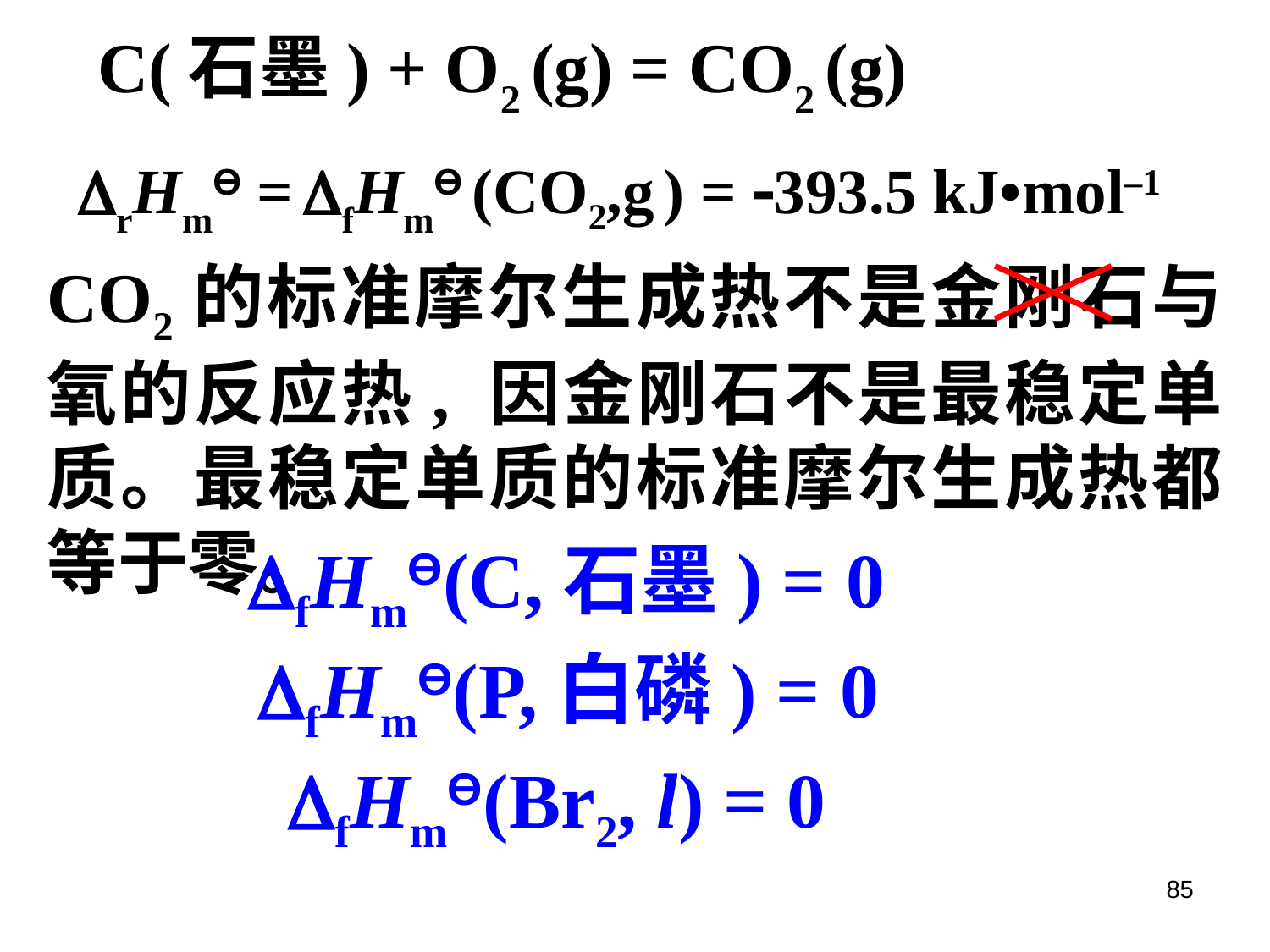

C(石墨) + O2 (g) = CO2 (g)
ΔrHmƟ = ΔfHmƟ (CO2,g ) = −393.5 kJ•mol–1
CO2的标准摩尔生成热不是金刚石与氧的反应热, 因金刚石不是最稳定单质。最稳定单质的标准摩尔生成热都等于零。
ΔfHmƟ(C,石墨) = 0
ΔfHmƟ(P,白磷) = 0
ΔfHmƟ(Br2, l) = 0
85